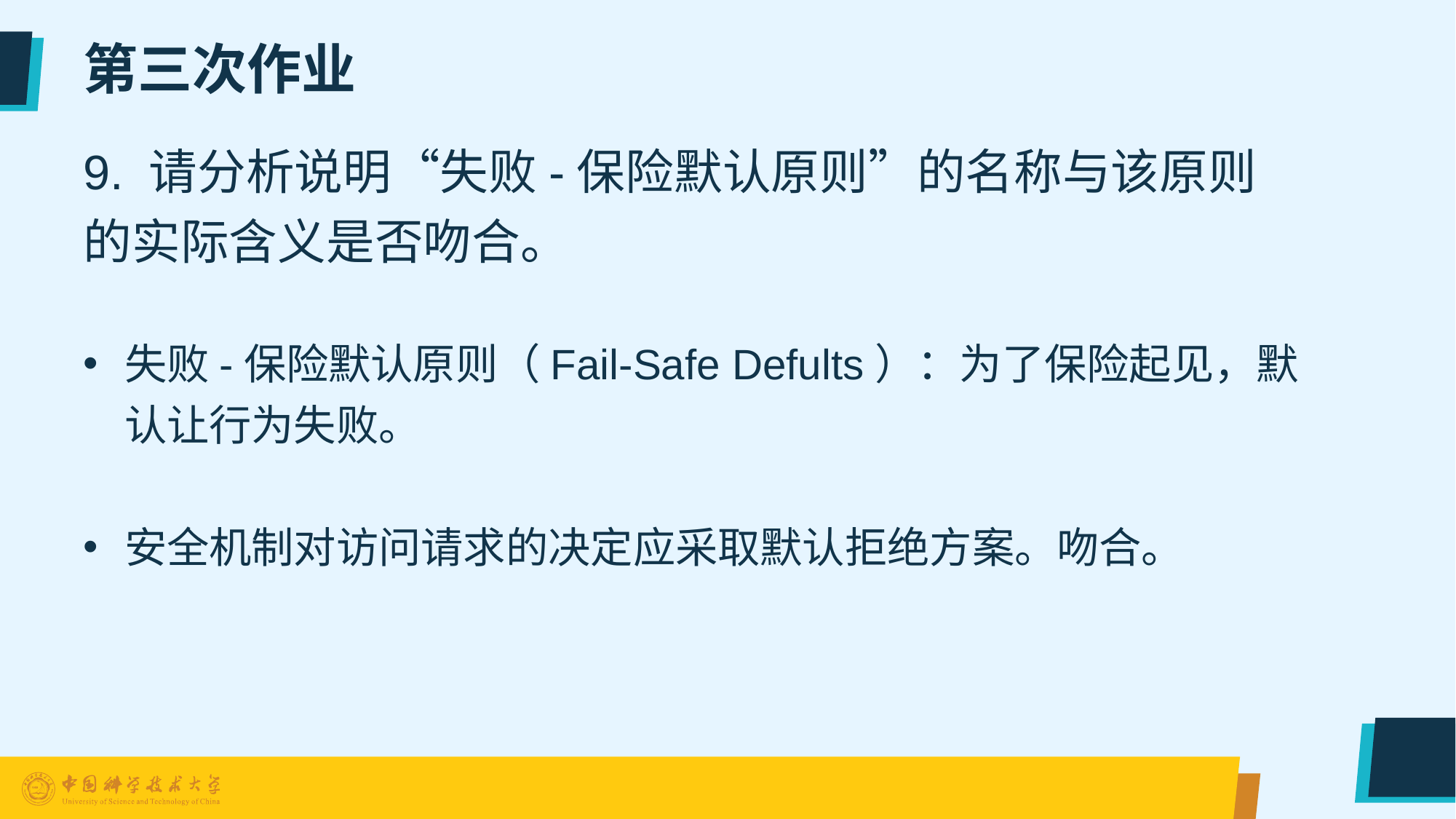

# 第三次作业
9. 请分析说明“失败-保险默认原则”的名称与该原则的实际含义是否吻合。

失败-保险默认原则（Fail-Safe Defults）：为了保险起见，默认让行为失败。

安全机制对访问请求的决定应采取默认拒绝方案。吻合。

5